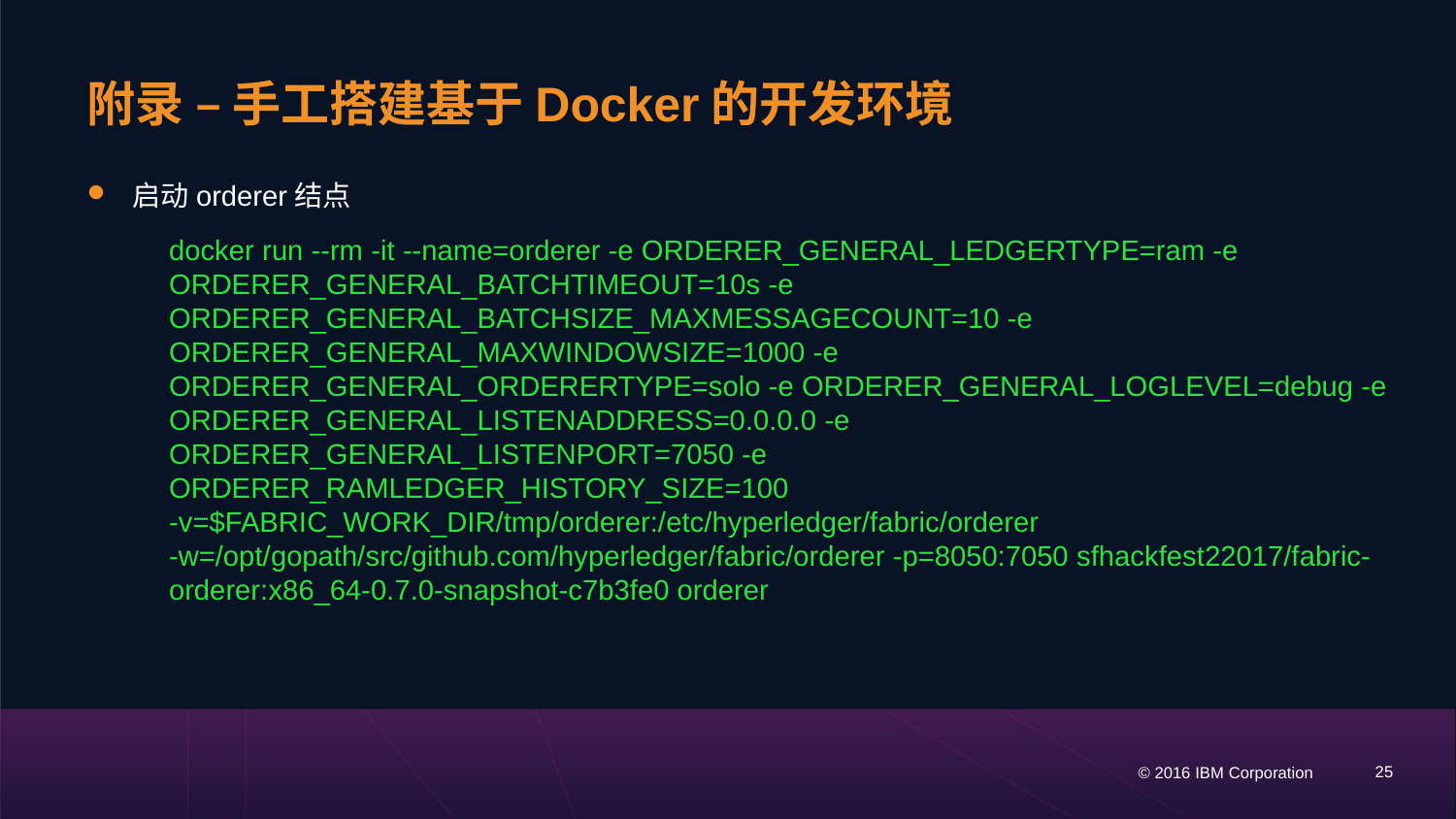

# 附录 – 手工搭建基于Docker的开发环境
启动orderer结点
docker run --rm -it --name=orderer -e ORDERER_GENERAL_LEDGERTYPE=ram -e ORDERER_GENERAL_BATCHTIMEOUT=10s -e ORDERER_GENERAL_BATCHSIZE_MAXMESSAGECOUNT=10 -e ORDERER_GENERAL_MAXWINDOWSIZE=1000 -e ORDERER_GENERAL_ORDERERTYPE=solo -e ORDERER_GENERAL_LOGLEVEL=debug -e ORDERER_GENERAL_LISTENADDRESS=0.0.0.0 -e ORDERER_GENERAL_LISTENPORT=7050 -e ORDERER_RAMLEDGER_HISTORY_SIZE=100 -v=$FABRIC_WORK_DIR/tmp/orderer:/etc/hyperledger/fabric/orderer -w=/opt/gopath/src/github.com/hyperledger/fabric/orderer -p=8050:7050 sfhackfest22017/fabric-orderer:x86_64-0.7.0-snapshot-c7b3fe0 orderer